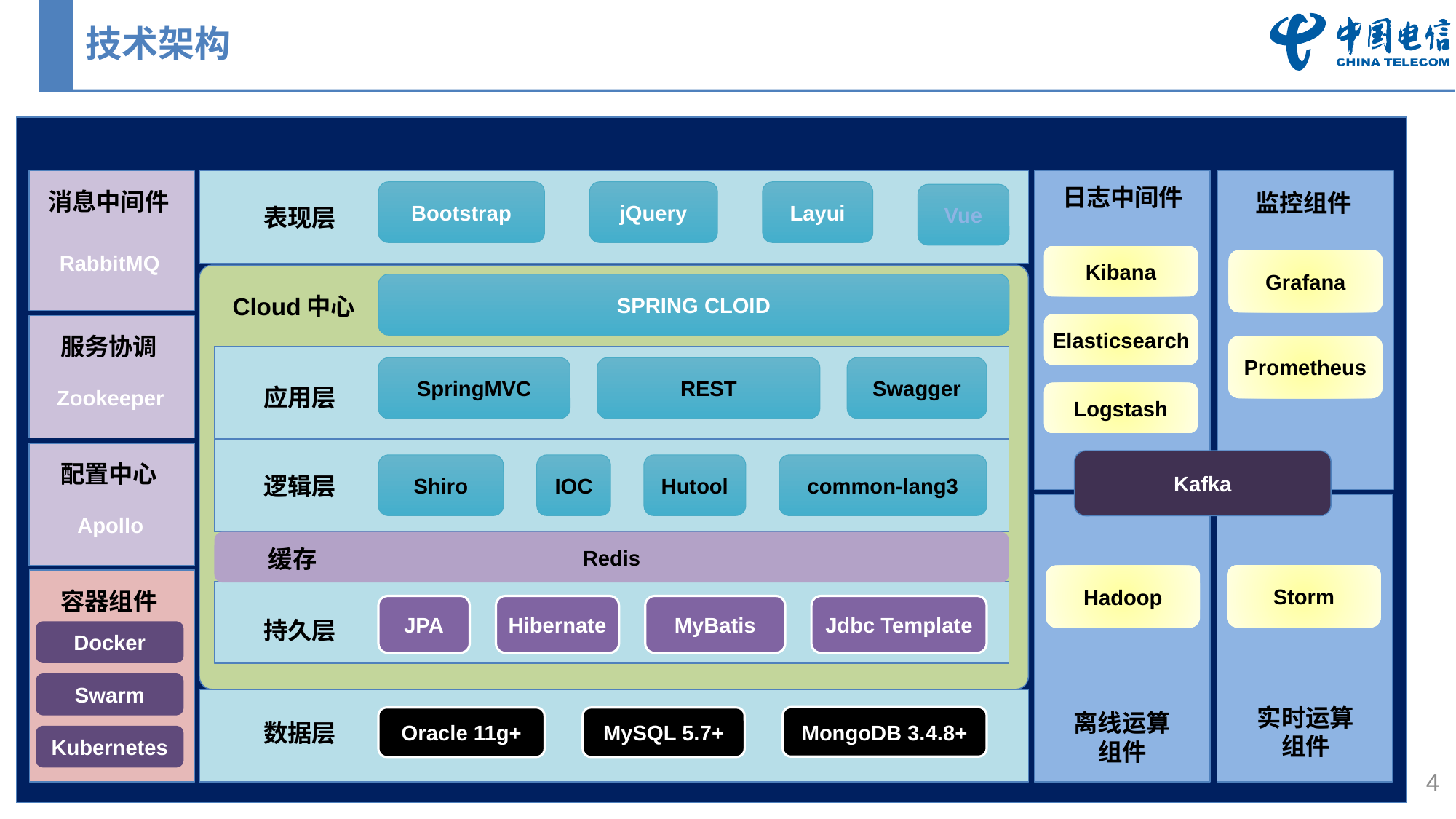

# 技术架构

日志中间件
消息中间件
Bootstrap
jQuery
Layui
监控组件
Vue
表现层
RabbitMQ
Kibana
Grafana

SPRING CLOID
Cloud中心
Elasticsearch

服务协调
Zookeeper
Prometheus

Swagger
SpringMVC
REST
应用层
Logstash

配置中心
Apollo
Kafka
Shiro
IOC
Hutool
common-lang3
逻辑层

Redis
缓存
Storm
Hadoop

容器组件

JPA
Hibernate
MyBatis
Jdbc Template
持久层
Docker
Swarm

MongoDB 3.4.8+
Oracle 11g+
MySQL 5.7+
数据层
实时运算组件
离线运算组件
Kubernetes
4